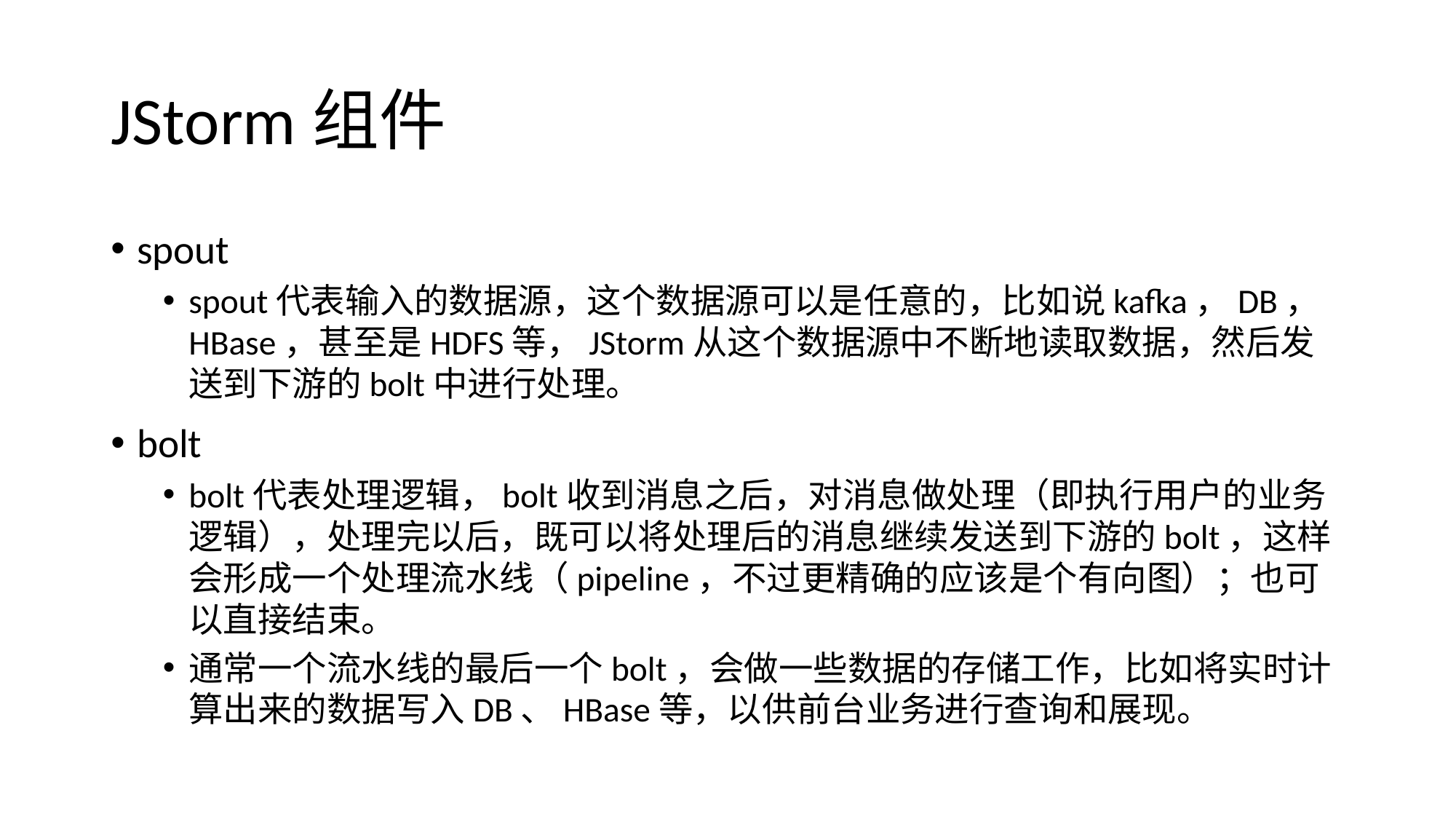

# JStorm组件
spout
spout代表输入的数据源，这个数据源可以是任意的，比如说kafka，DB，HBase，甚至是HDFS等，JStorm从这个数据源中不断地读取数据，然后发送到下游的bolt中进行处理。
bolt
bolt代表处理逻辑，bolt收到消息之后，对消息做处理（即执行用户的业务逻辑），处理完以后，既可以将处理后的消息继续发送到下游的bolt，这样会形成一个处理流水线（pipeline，不过更精确的应该是个有向图）；也可以直接结束。
通常一个流水线的最后一个bolt，会做一些数据的存储工作，比如将实时计算出来的数据写入DB、HBase等，以供前台业务进行查询和展现。